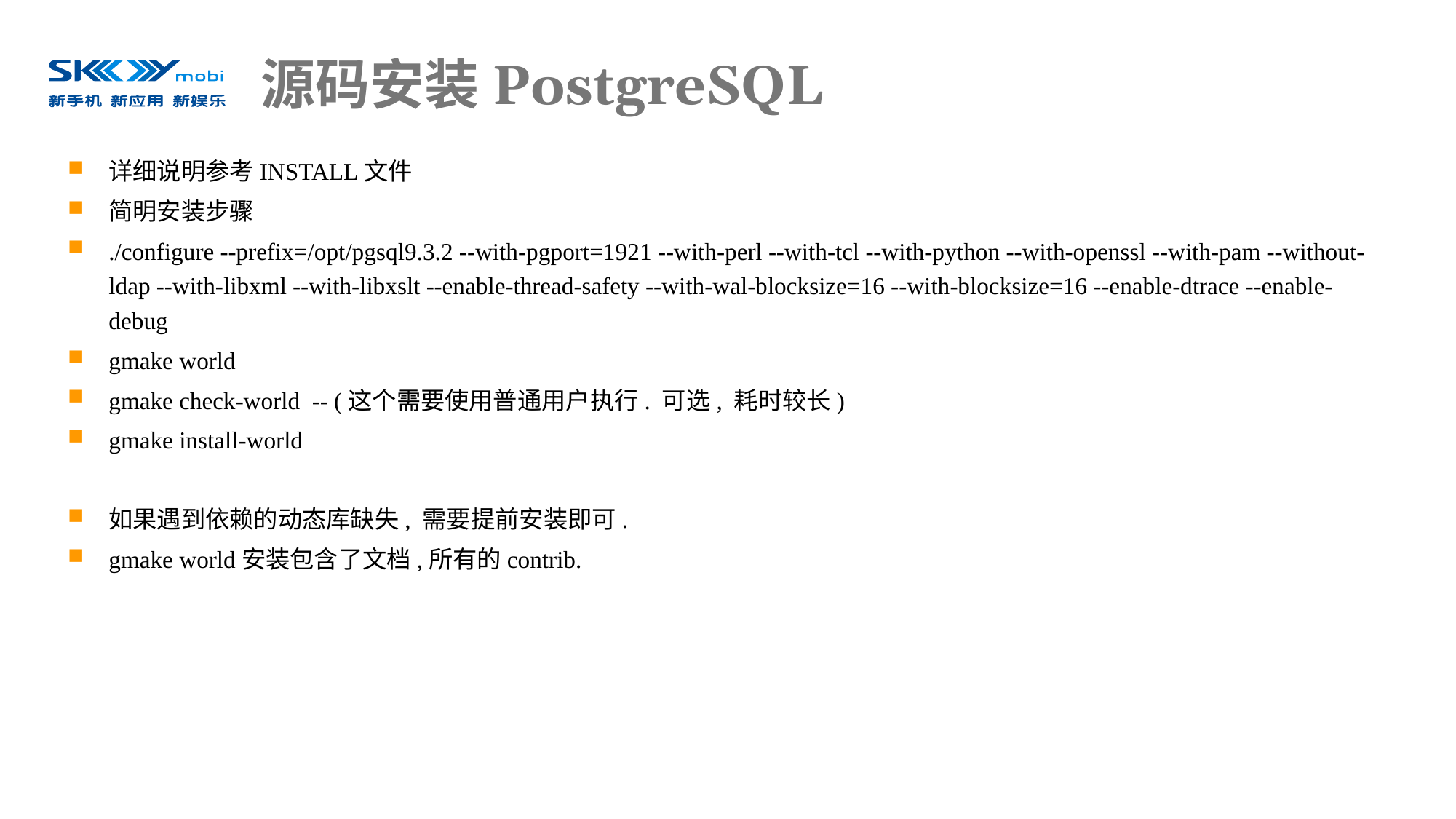

# 源码安装PostgreSQL
详细说明参考INSTALL文件
简明安装步骤
./configure --prefix=/opt/pgsql9.3.2 --with-pgport=1921 --with-perl --with-tcl --with-python --with-openssl --with-pam --without-ldap --with-libxml --with-libxslt --enable-thread-safety --with-wal-blocksize=16 --with-blocksize=16 --enable-dtrace --enable-debug
gmake world
gmake check-world  -- (这个需要使用普通用户执行. 可选, 耗时较长)
gmake install-world

如果遇到依赖的动态库缺失, 需要提前安装即可.
gmake world安装包含了文档,所有的contrib.